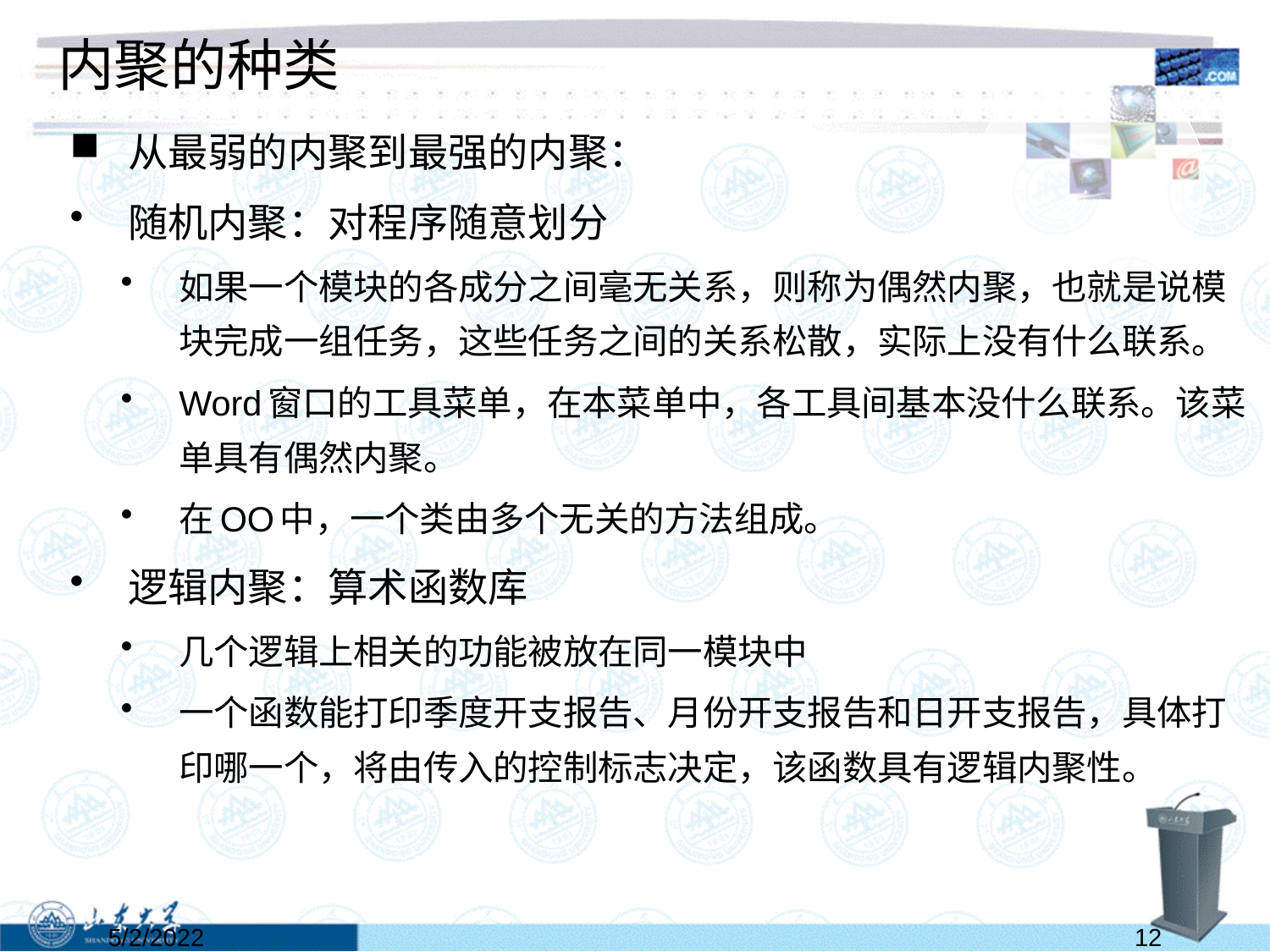

# 内聚的种类
从最弱的内聚到最强的内聚：
随机内聚：对程序随意划分
如果一个模块的各成分之间毫无关系，则称为偶然内聚，也就是说模块完成一组任务，这些任务之间的关系松散，实际上没有什么联系。
Word窗口的工具菜单，在本菜单中，各工具间基本没什么联系。该菜单具有偶然内聚。
在OO中，一个类由多个无关的方法组成。
逻辑内聚：算术函数库
几个逻辑上相关的功能被放在同一模块中
一个函数能打印季度开支报告、月份开支报告和日开支报告，具体打印哪一个，将由传入的控制标志决定，该函数具有逻辑内聚性。
5/2/2022
12